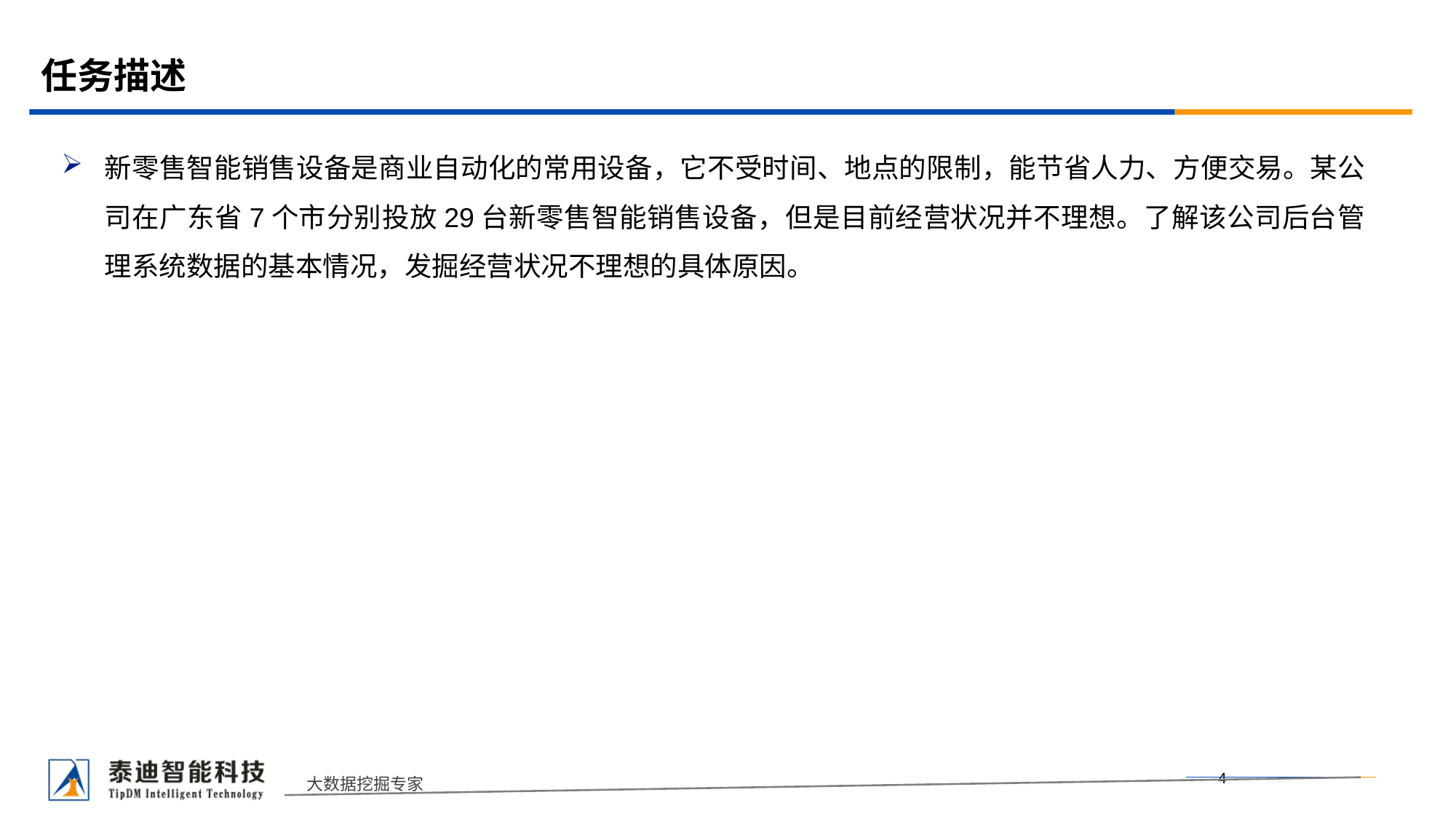

# 任务描述
新零售智能销售设备是商业自动化的常用设备，它不受时间、地点的限制，能节省人力、方便交易。某公司在广东省7个市分别投放29台新零售智能销售设备，但是目前经营状况并不理想。了解该公司后台管理系统数据的基本情况，发掘经营状况不理想的具体原因。